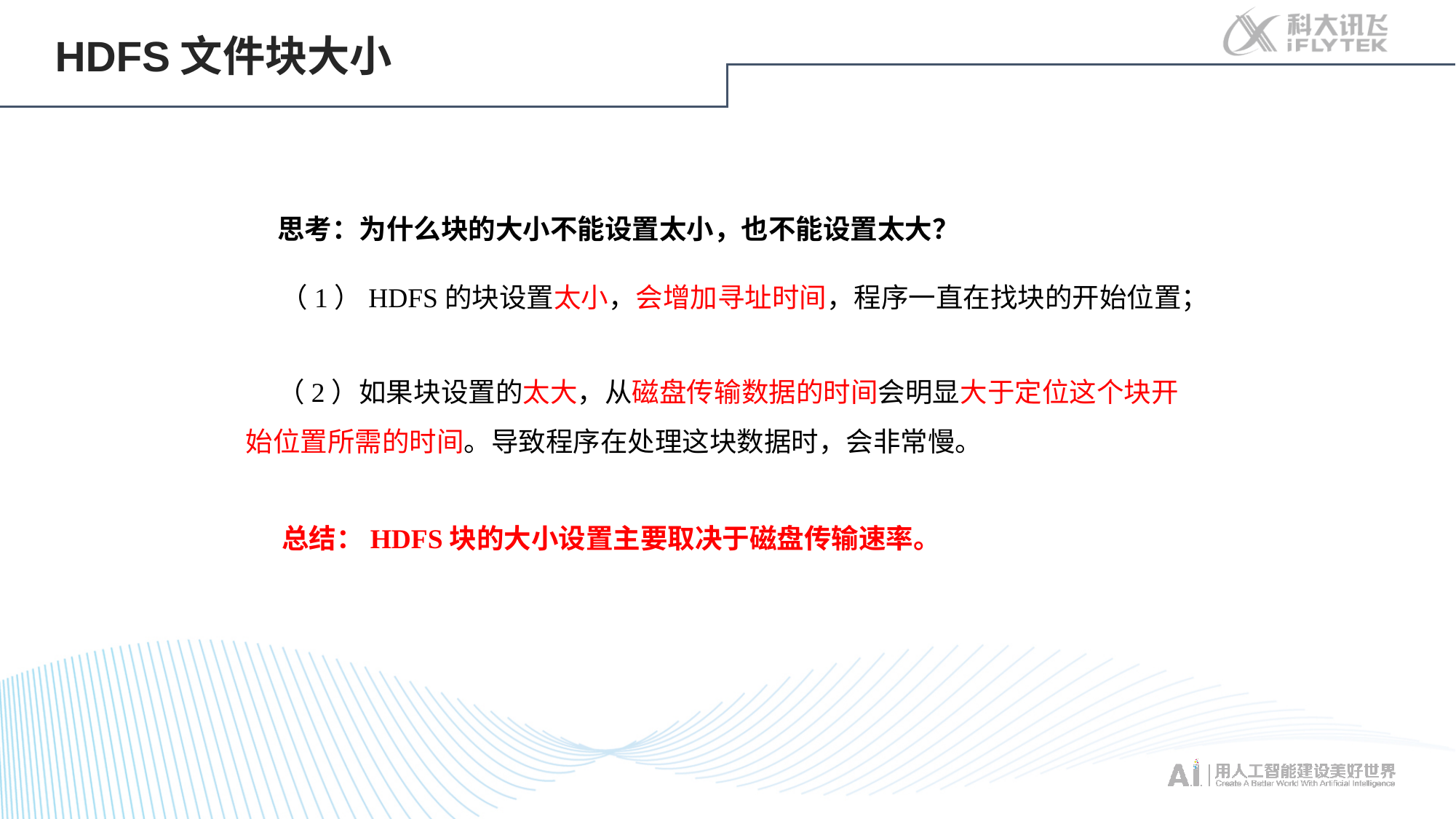

# HDFS文件块大小
思考：为什么块的大小不能设置太小，也不能设置太大？
（1）HDFS的块设置太小，会增加寻址时间，程序一直在找块的开始位置；
（2）如果块设置的太大，从磁盘传输数据的时间会明显大于定位这个块开始位置所需的时间。导致程序在处理这块数据时，会非常慢。
总结：HDFS块的大小设置主要取决于磁盘传输速率。